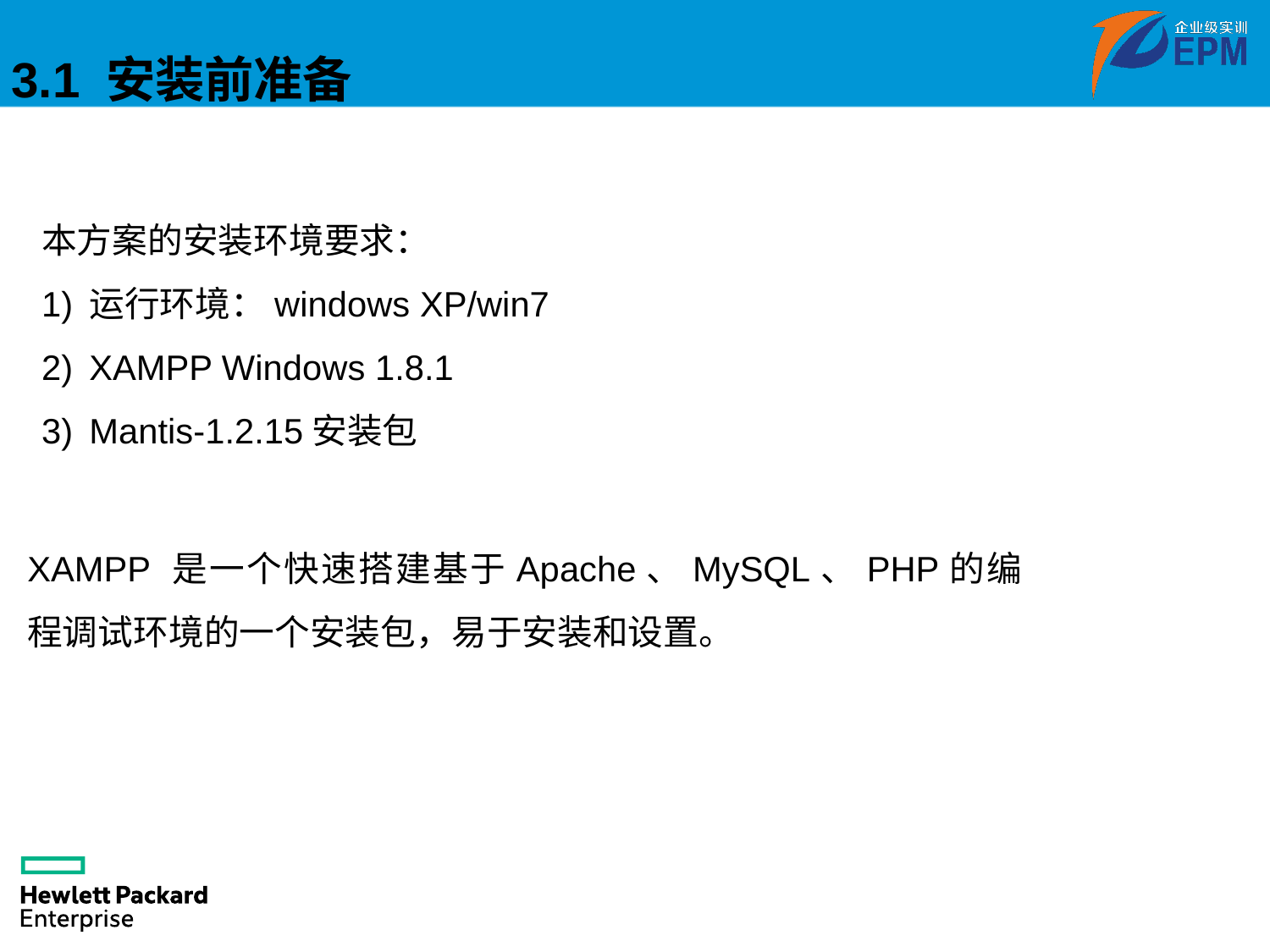

3.1 安装前准备
本方案的安装环境要求：
运行环境：windows XP/win7
XAMPP Windows 1.8.1
Mantis-1.2.15安装包
XAMPP 是一个快速搭建基于Apache、MySQL、PHP的编程调试环境的一个安装包，易于安装和设置。